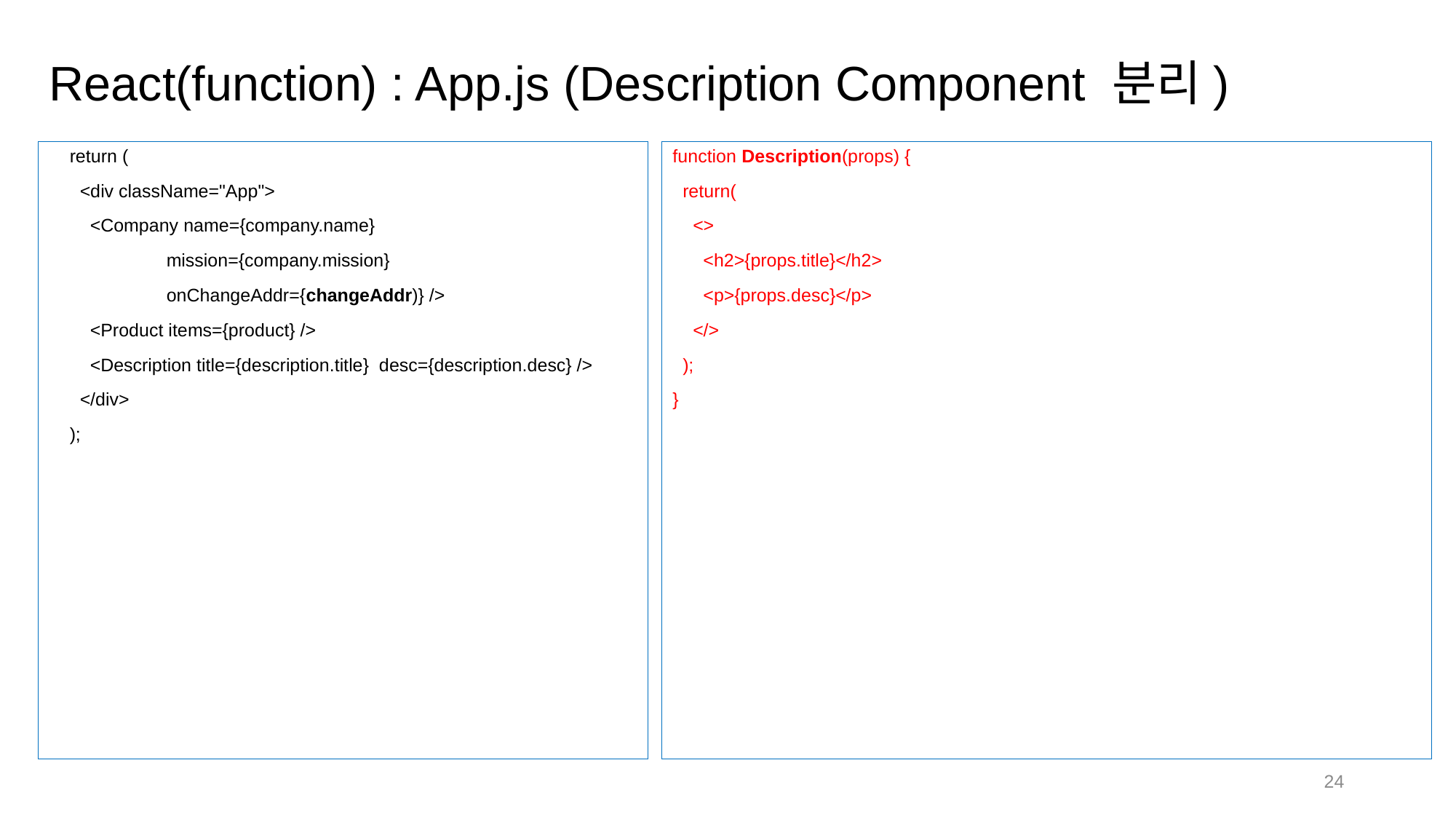

# React(function) : App.js (Description Component 분리)
    return (
      <div className="App">
        <Company name={company.name}
                       mission={company.mission}
                       onChangeAddr={changeAddr)} />
        <Product items={product} />
        <Description title={description.title}  desc={description.desc} />
      </div>
    );
function Description(props) {
  return(
    <>
      <h2>{props.title}</h2>
      <p>{props.desc}</p>
    </>
  );
}
24